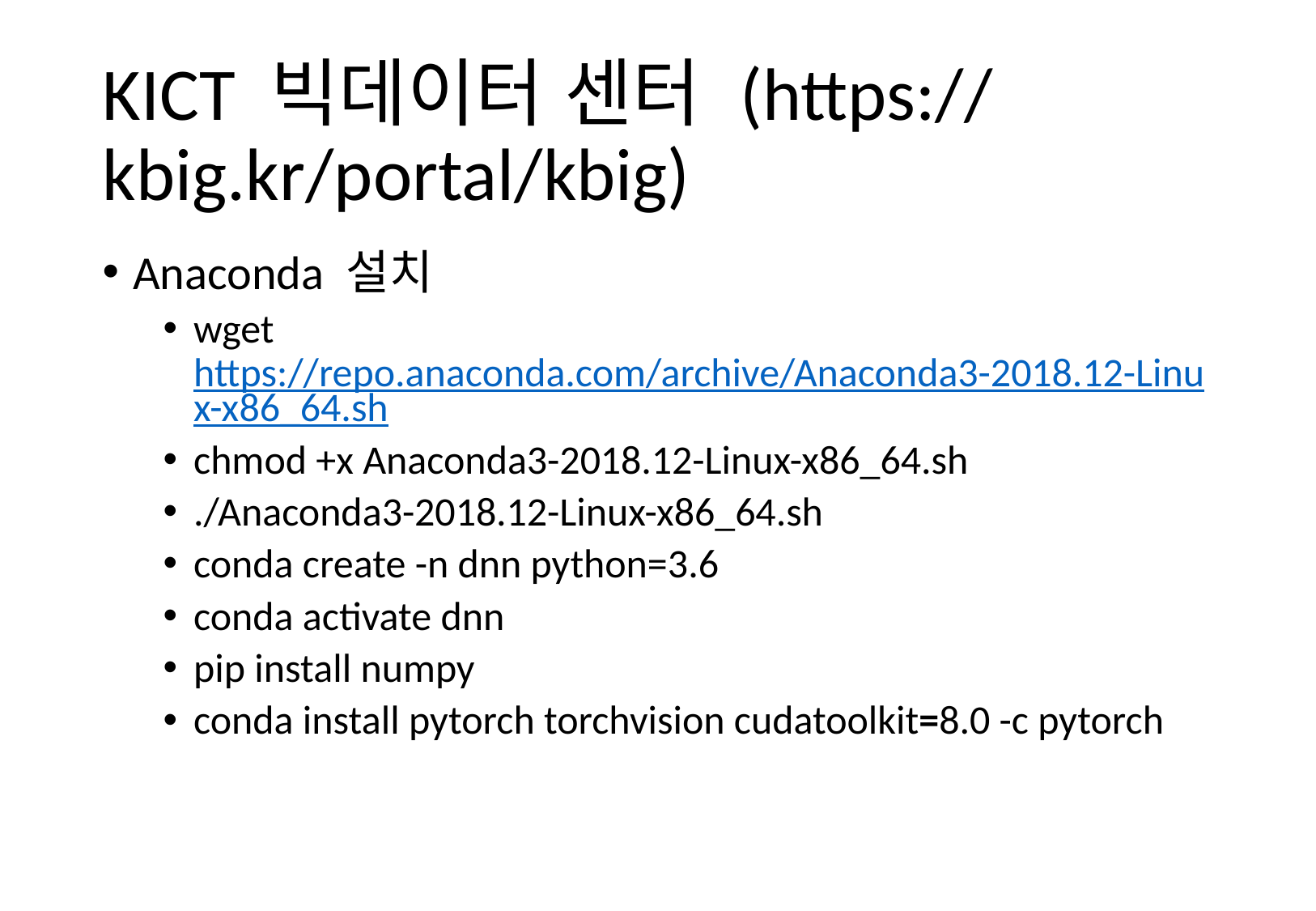

# KICT 빅데이터 센터 (https://kbig.kr/portal/kbig)
Anaconda 설치
wget https://repo.anaconda.com/archive/Anaconda3-2018.12-Linux-x86_64.sh
chmod +x Anaconda3-2018.12-Linux-x86_64.sh
./Anaconda3-2018.12-Linux-x86_64.sh
conda create -n dnn python=3.6
conda activate dnn
pip install numpy
conda install pytorch torchvision cudatoolkit=8.0 -c pytorch